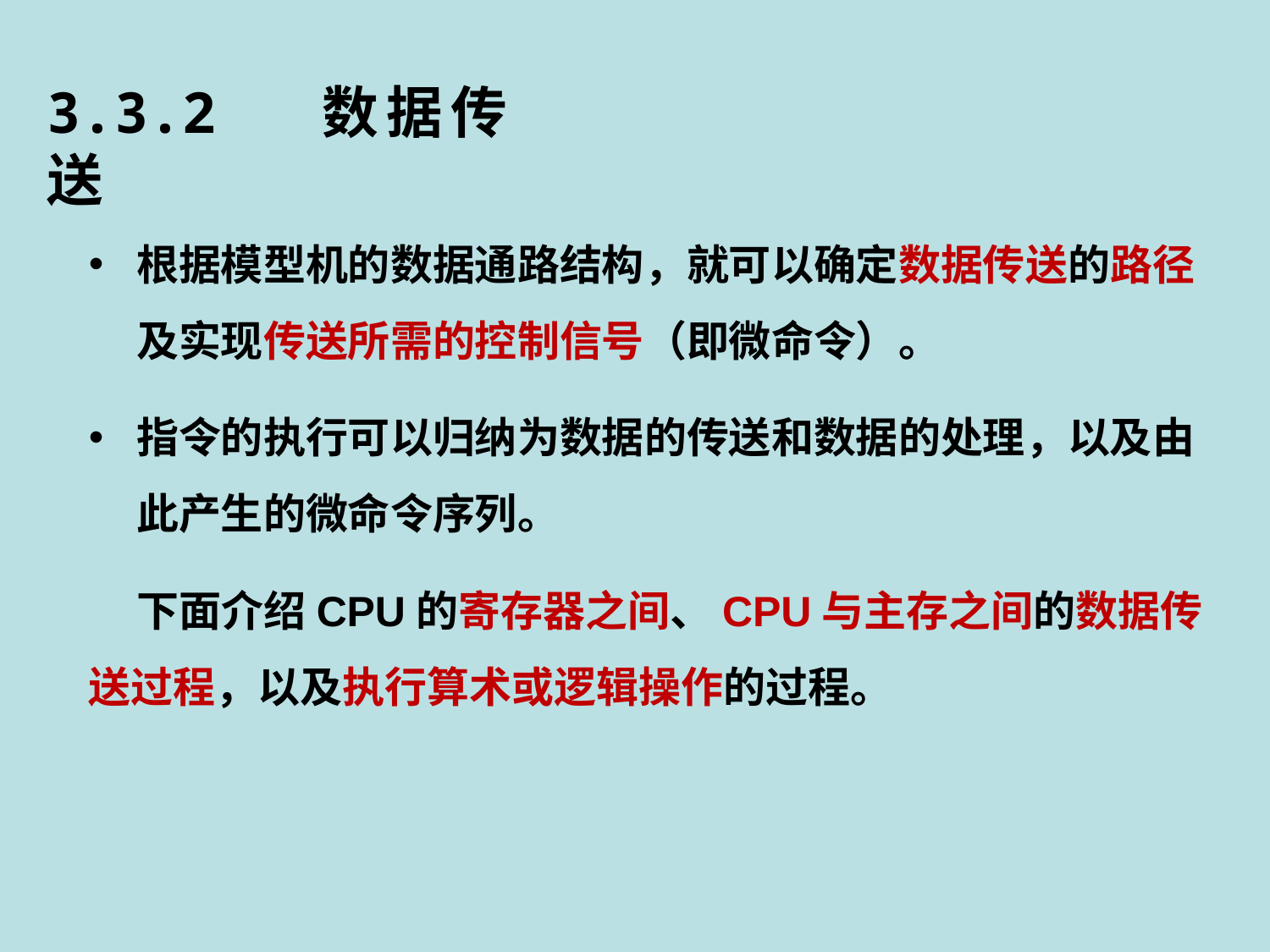

3.3.2  数据传送
根据模型机的数据通路结构，就可以确定数据传送的路径及实现传送所需的控制信号（即微命令）。
指令的执行可以归纳为数据的传送和数据的处理，以及由此产生的微命令序列。
    下面介绍CPU的寄存器之间、CPU与主存之间的数据传送过程，以及执行算术或逻辑操作的过程。